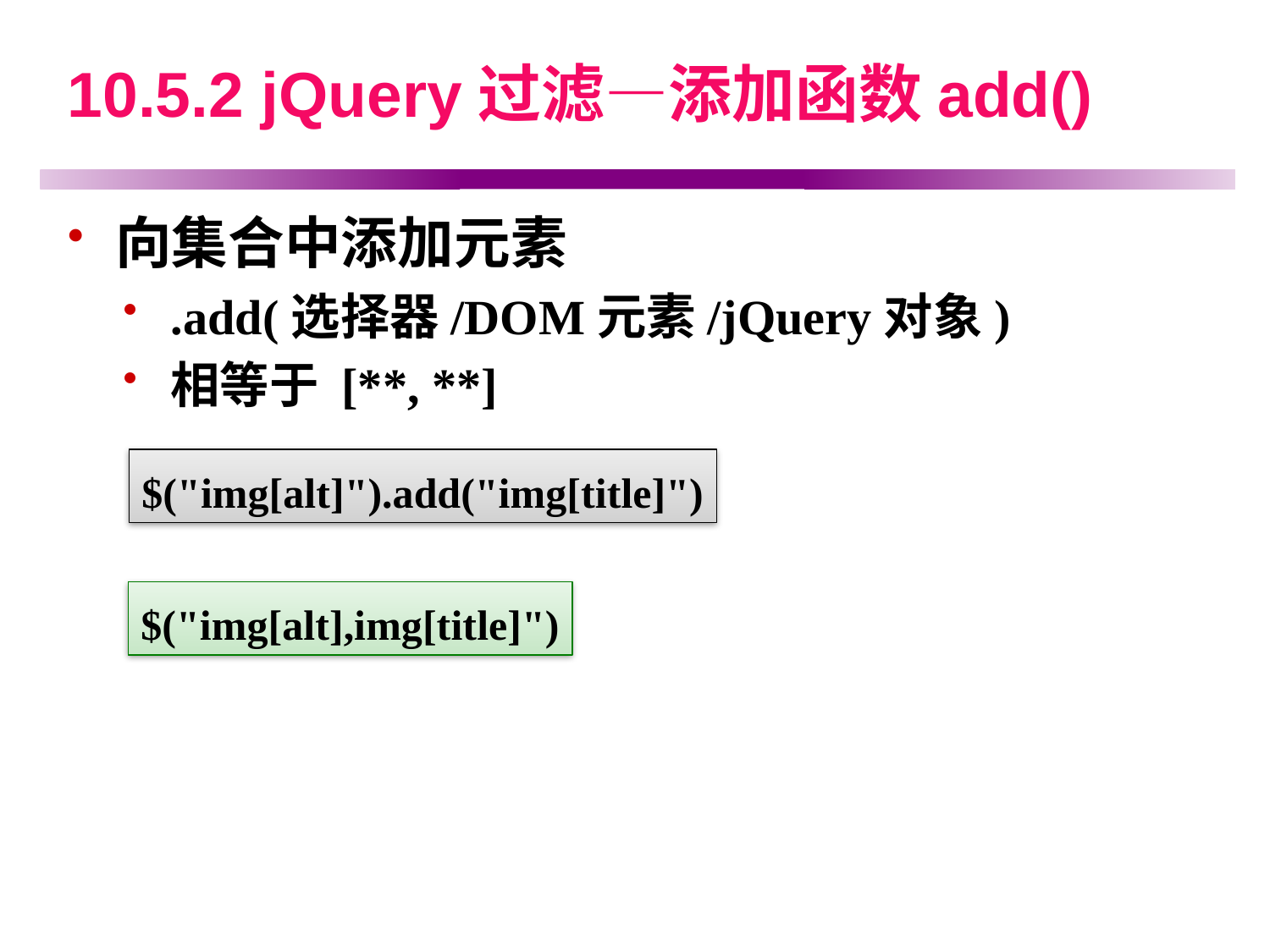

# 10.5.2 jQuery过滤—添加函数add()
向集合中添加元素
.add(选择器/DOM元素/jQuery对象)
相等于 [**, **]

$("img[alt]").add("img[title]")
$("img[alt],img[title]")